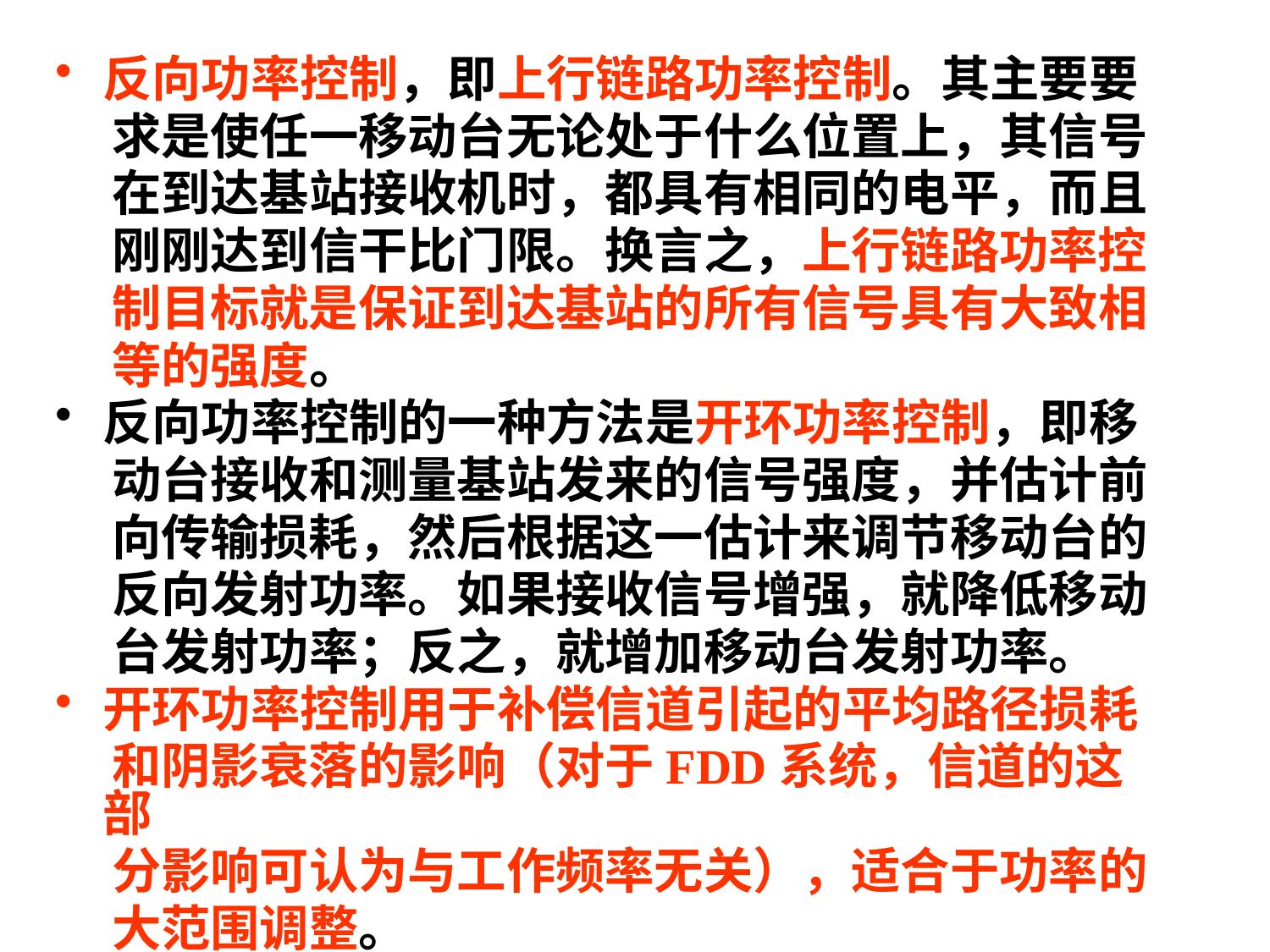

反向功率控制，即上行链路功率控制。其主要要
    求是使任一移动台无论处于什么位置上，其信号
    在到达基站接收机时，都具有相同的电平，而且
    刚刚达到信干比门限。换言之，上行链路功率控
    制目标就是保证到达基站的所有信号具有大致相
    等的强度。
反向功率控制的一种方法是开环功率控制，即移
    动台接收和测量基站发来的信号强度，并估计前
    向传输损耗，然后根据这一估计来调节移动台的
    反向发射功率。如果接收信号增强，就降低移动
    台发射功率；反之，就增加移动台发射功率。
开环功率控制用于补偿信道引起的平均路径损耗
    和阴影衰落的影响（对于FDD系统，信道的这部
    分影响可认为与工作频率无关），适合于功率的
    大范围调整。